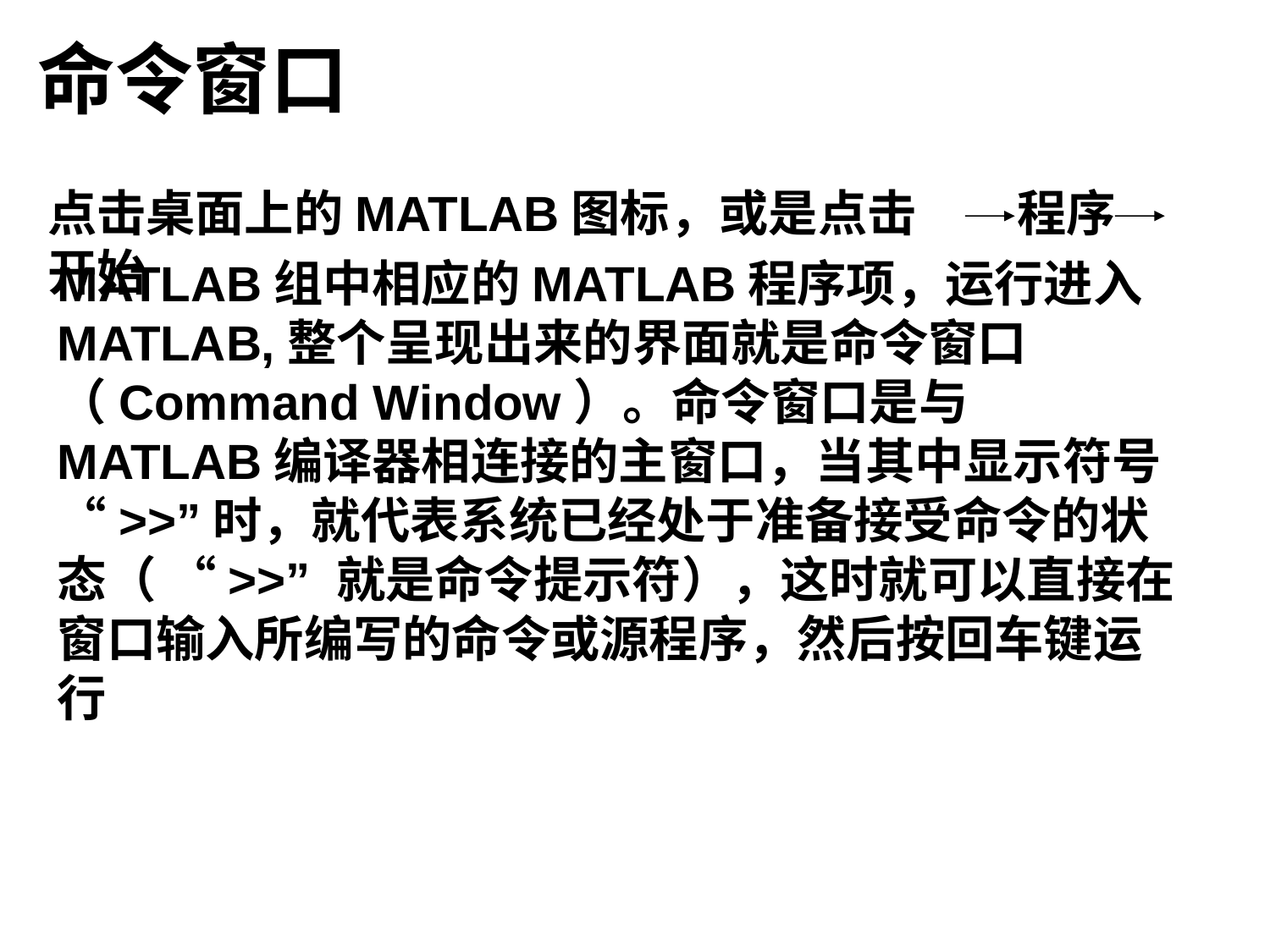

# 命令窗口
点击桌面上的MATLAB图标，或是点击开始
程序

MATLAB组中相应的MATLAB程序项，运行进入MATLAB,整个呈现出来的界面就是命令窗口（Command Window）。命令窗口是与MATLAB编译器相连接的主窗口，当其中显示符号“>>”时，就代表系统已经处于准备接受命令的状态（ “>>” 就是命令提示符），这时就可以直接在窗口输入所编写的命令或源程序，然后按回车键运行